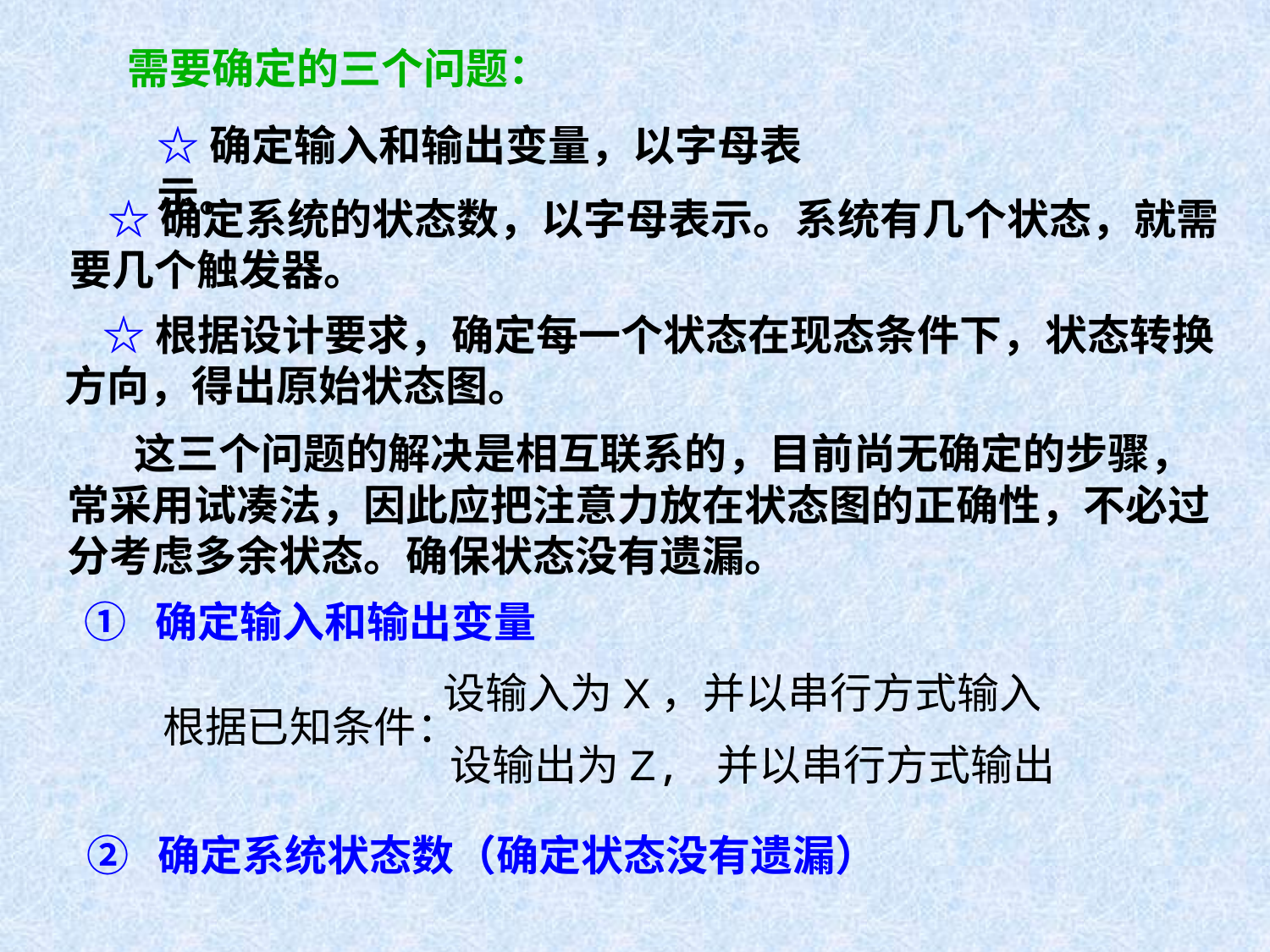

需要确定的三个问题：
☆确定输入和输出变量，以字母表示。
    ☆确定系统的状态数，以字母表示。系统有几个状态，就需要几个触发器。
    ☆根据设计要求，确定每一个状态在现态条件下，状态转换方向，得出原始状态图。
      这三个问题的解决是相互联系的，目前尚无确定的步骤，常采用试凑法，因此应把注意力放在状态图的正确性，不必过分考虑多余状态。确保状态没有遗漏。
①  确定输入和输出变量
设输入为X，并以串行方式输入
根据已知条件：
设输出为Z, 并以串行方式输出
②  确定系统状态数（确定状态没有遗漏）